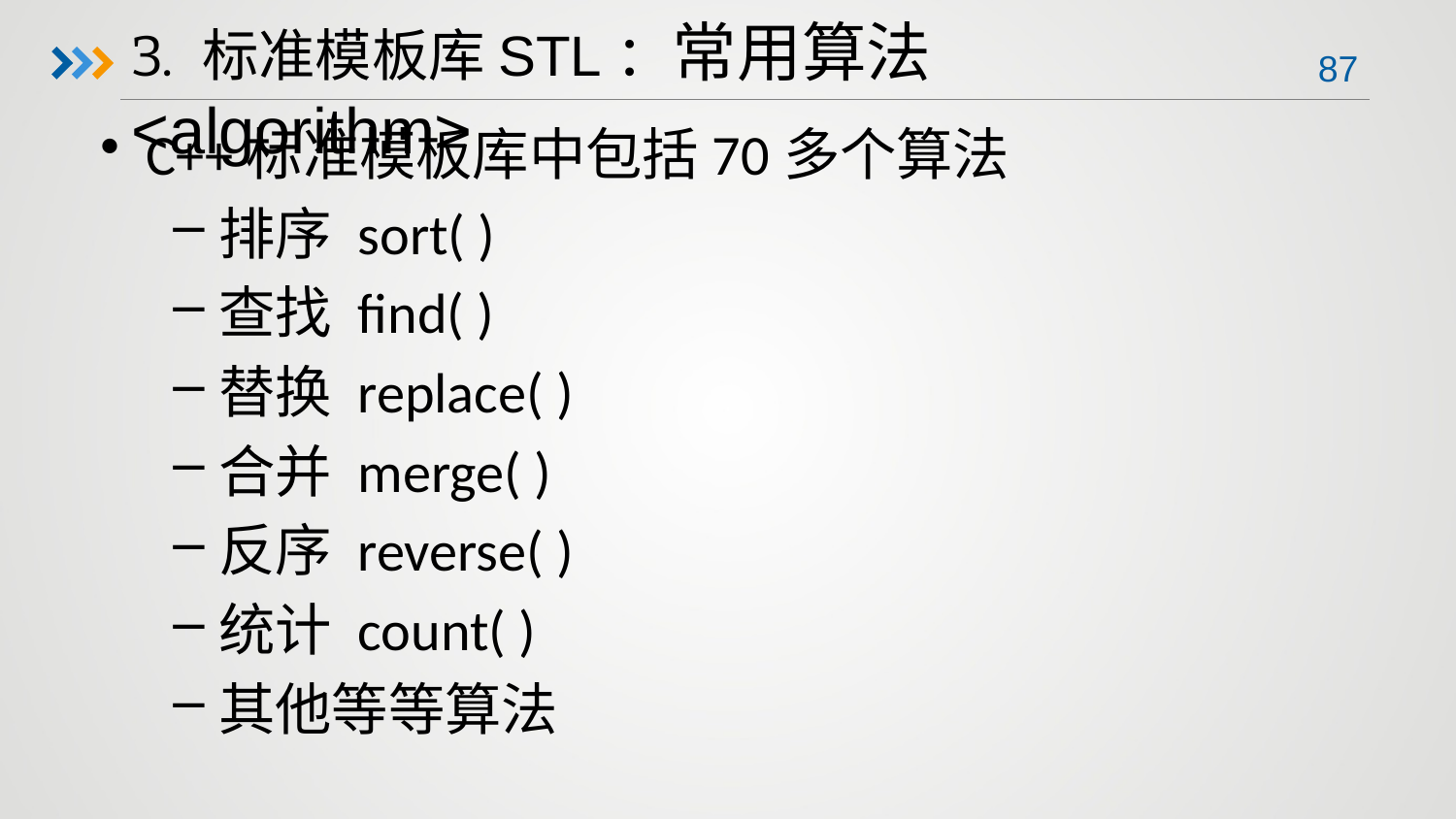

3. 标准模板库STL：常用算法<algorithm>
C++标准模板库中包括70多个算法
排序 sort( )
查找 find( )
替换 replace( )
合并 merge( )
反序 reverse( )
统计 count( )
其他等等算法